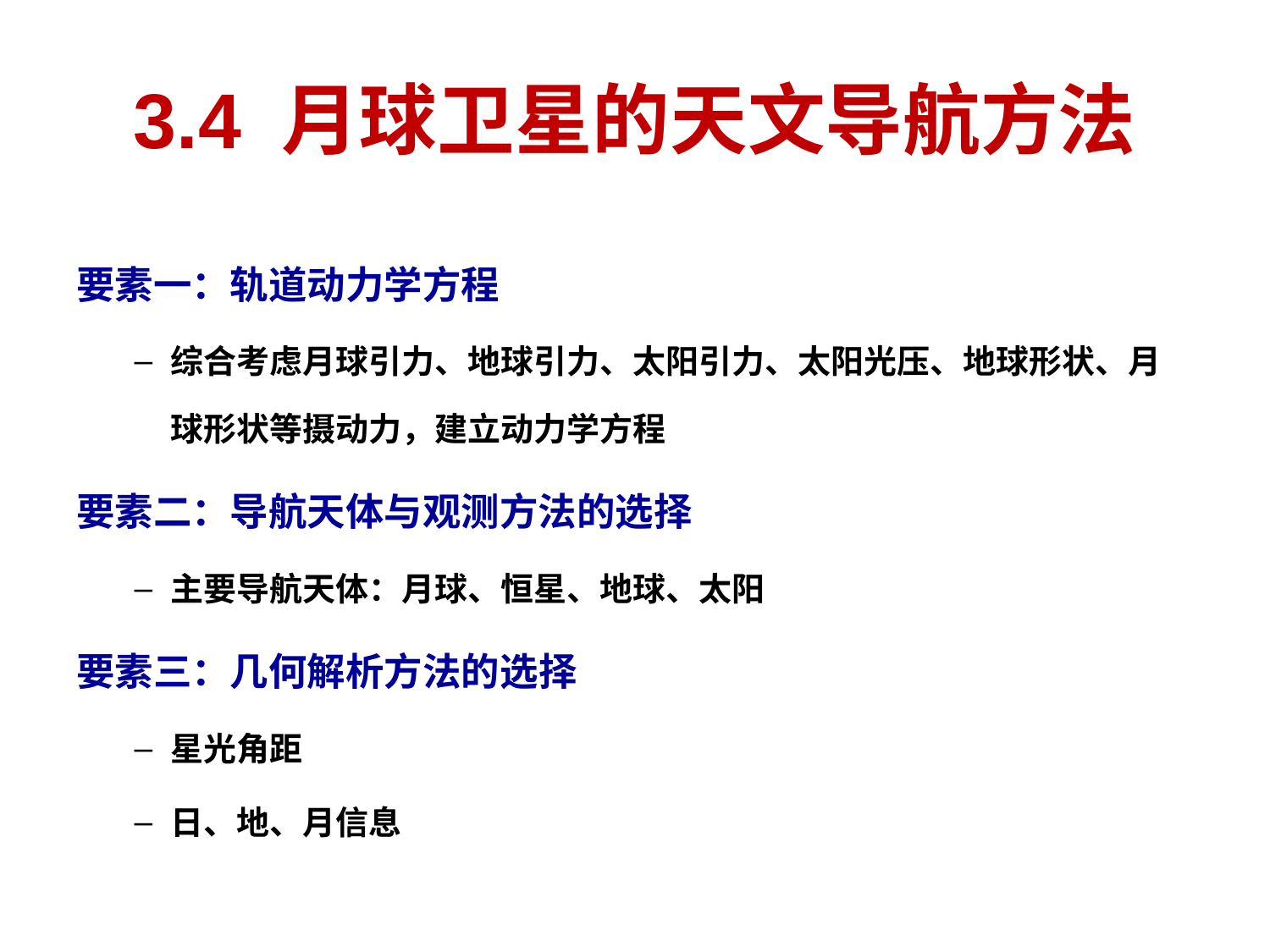

# 3.4 月球卫星的天文导航方法
要素一：轨道动力学方程
综合考虑月球引力、地球引力、太阳引力、太阳光压、地球形状、月球形状等摄动力，建立动力学方程
要素二：导航天体与观测方法的选择
主要导航天体：月球、恒星、地球、太阳
要素三：几何解析方法的选择
星光角距
日、地、月信息